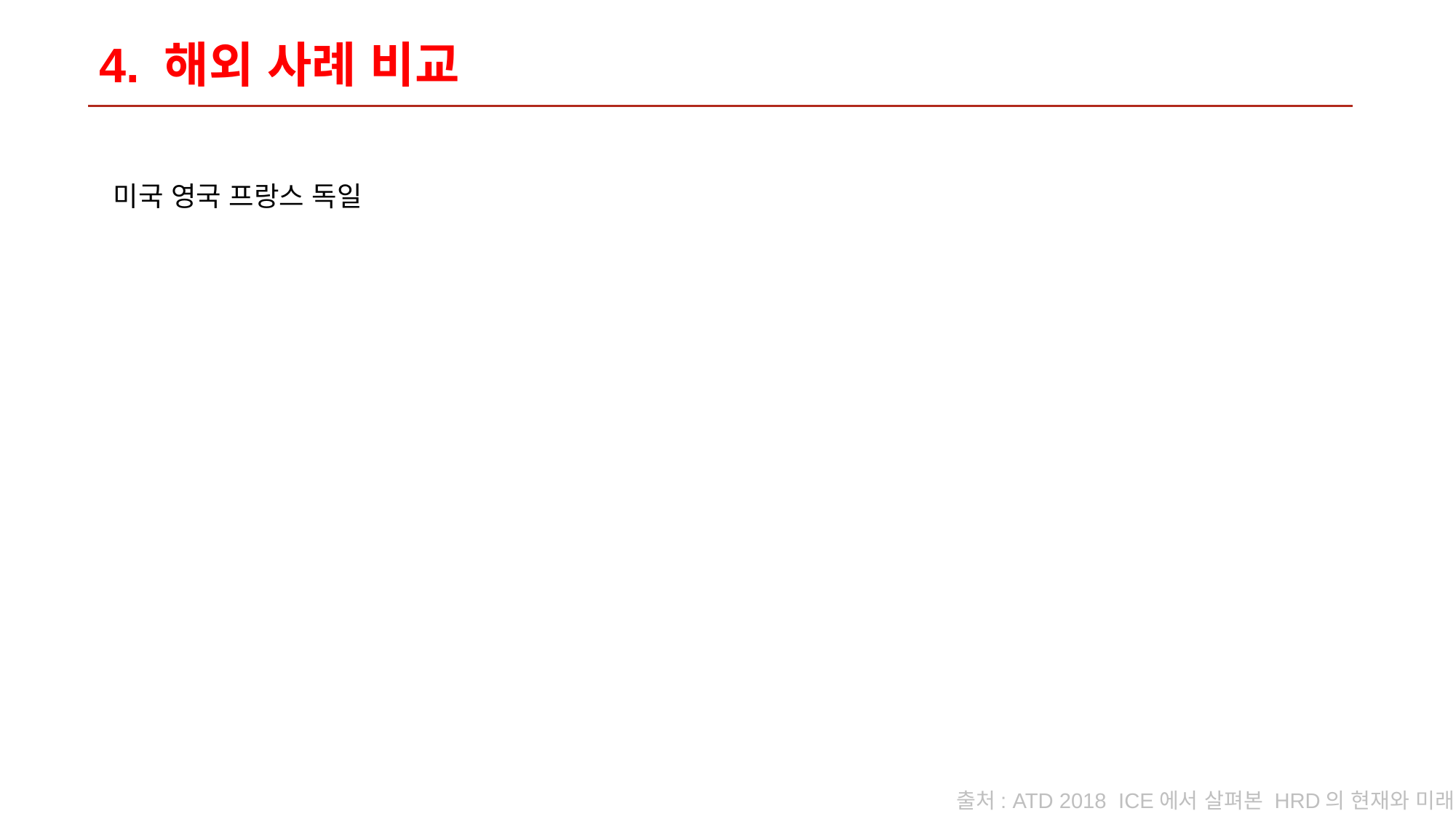

4. 해외 사례 비교
목차
미국 영국 프랑스 독일
출처: ATD 2018  ICE에서 살펴본 HRD의 현재와 미래